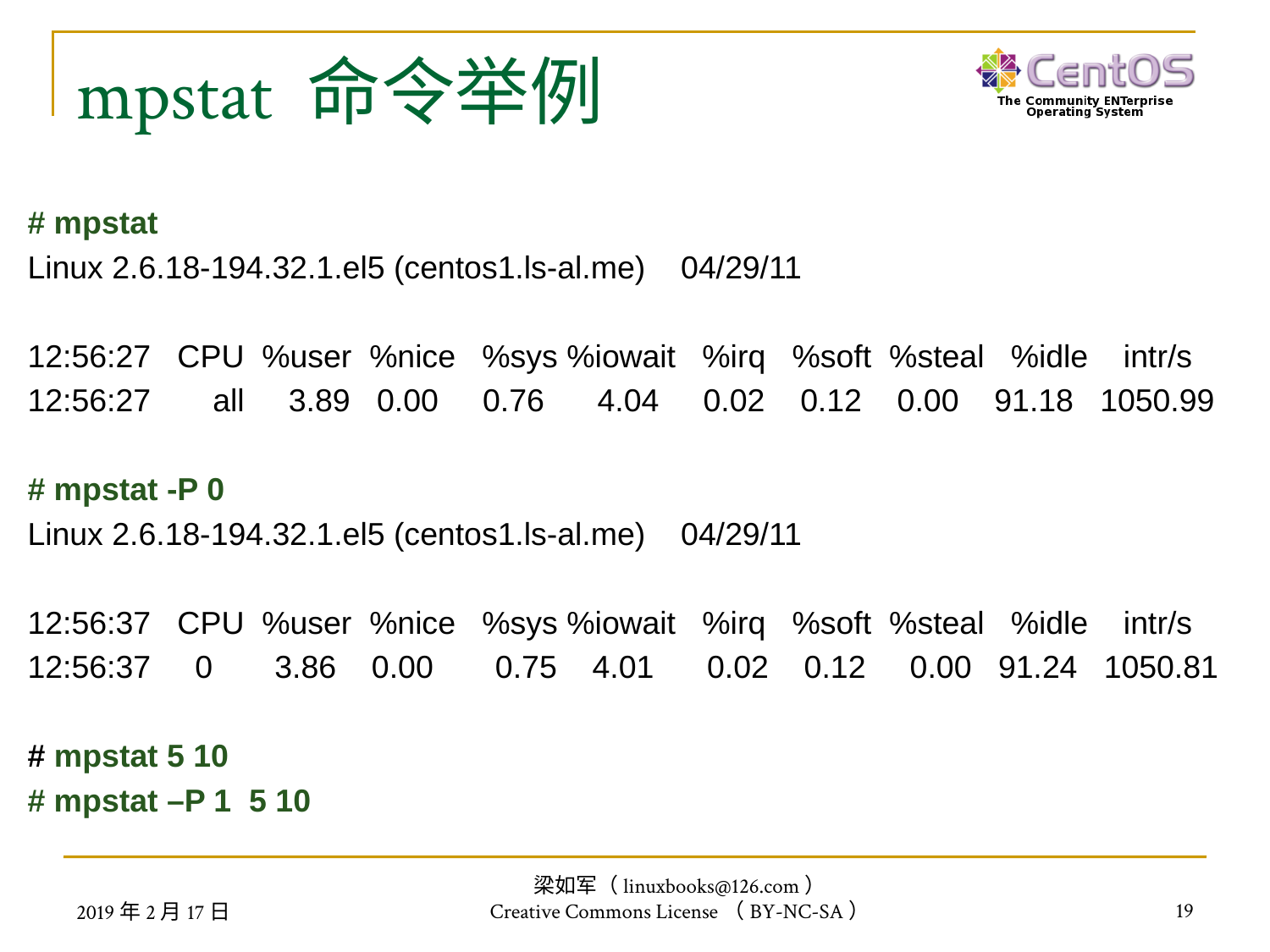

# mpstat 命令举例
# mpstat
Linux 2.6.18-194.32.1.el5 (centos1.ls-al.me)    04/29/11

12:56:27   CPU  %user  %nice   %sys %iowait   %irq   %soft  %steal   %idle    intr/s
12:56:27       all     3.89   0.00     0.76      4.04     0.02    0.12    0.00    91.18   1050.99

# mpstat -P 0
Linux 2.6.18-194.32.1.el5 (centos1.ls-al.me)    04/29/11

12:56:37   CPU  %user  %nice   %sys %iowait   %irq   %soft  %steal   %idle    intr/s
12:56:37     0       3.86    0.00       0.75    4.01      0.02    0.12     0.00   91.24   1050.81

# mpstat 5 10
# mpstat –P 1  5 10
梁如军（linuxbooks@126.com）
Creative Commons License（BY-NC-SA）
2019年2月17日
19